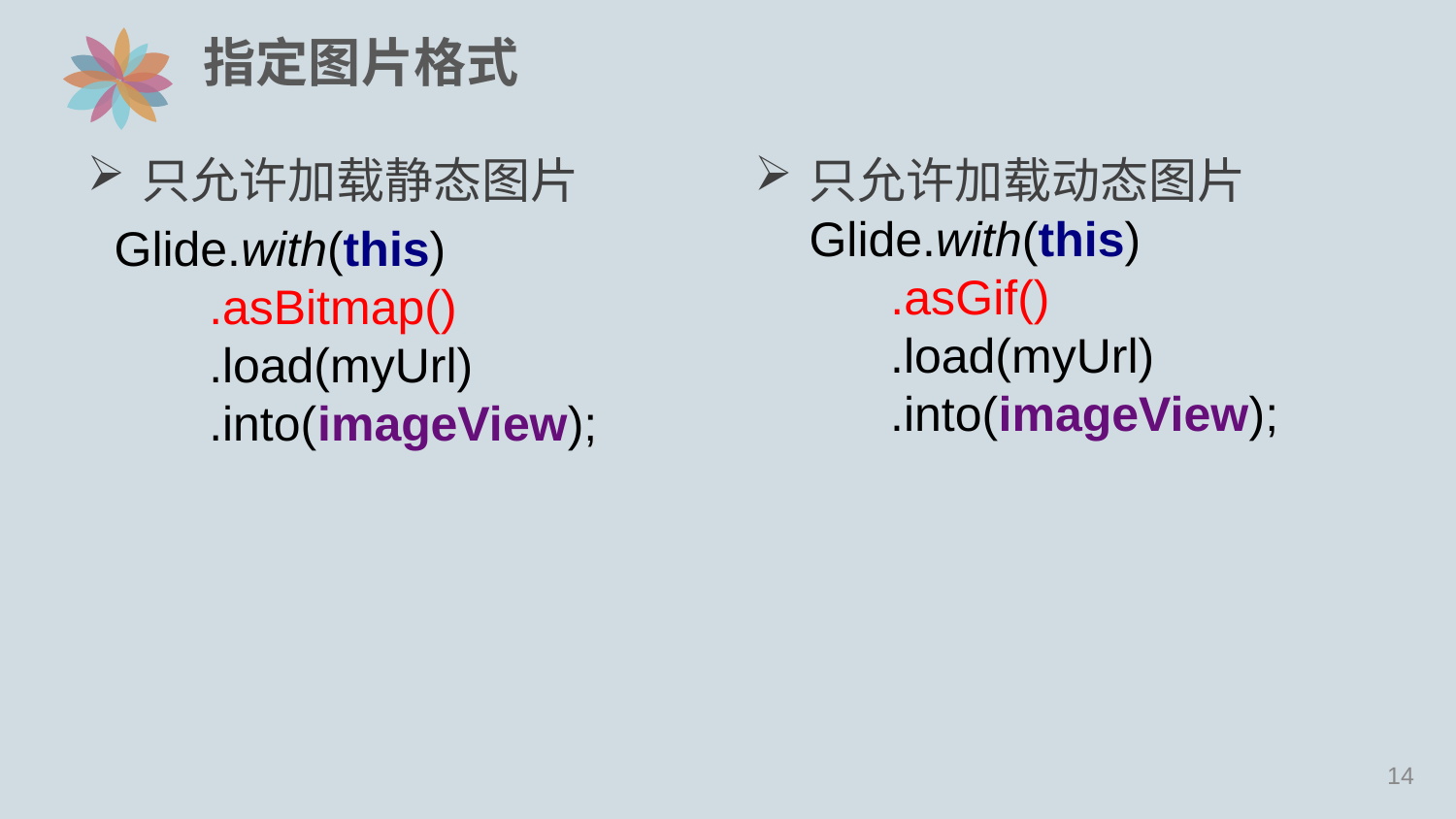

# 指定图片格式
只允许加载静态图片
  Glide.with(this)
         .asBitmap()
         .load(myUrl)
         .into(imageView);

只允许加载动态图片
Glide.with(this)
      .asGif()
      .load(myUrl)
      .into(imageView);

14